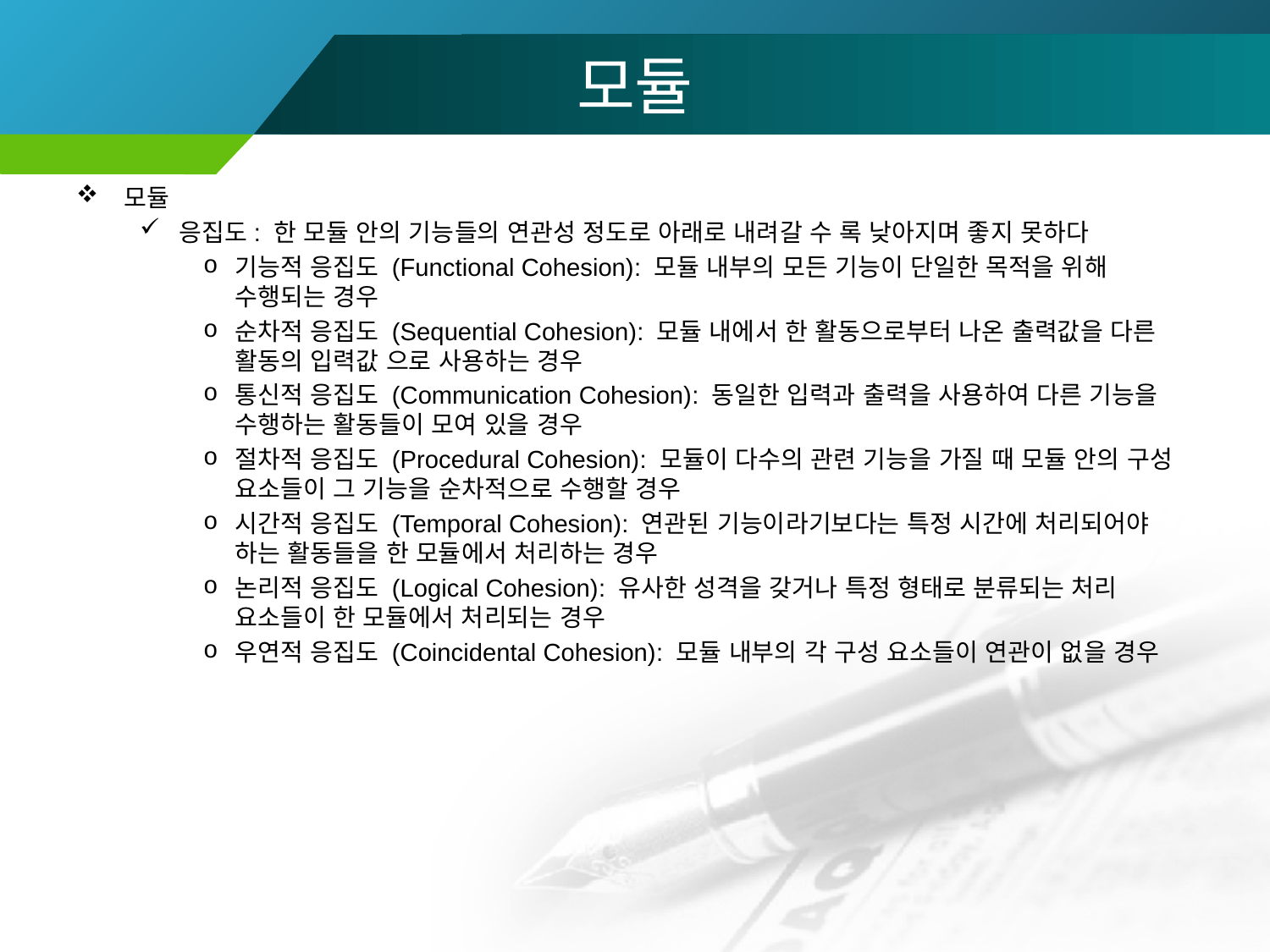

# 모듈
모듈
응집도: 한 모듈 안의 기능들의 연관성 정도로 아래로 내려갈 수 록 낮아지며 좋지 못하다
기능적 응집도 (Functional Cohesion): 모듈 내부의 모든 기능이 단일한 목적을 위해 수행되는 경우
순차적 응집도 (Sequential Cohesion): 모듈 내에서 한 활동으로부터 나온 출력값을 다른 활동의 입력값 으로 사용하는 경우
통신적 응집도 (Communication Cohesion): 동일한 입력과 출력을 사용하여 다른 기능을 수행하는 활동들이 모여 있을 경우
절차적 응집도 (Procedural Cohesion): 모듈이 다수의 관련 기능을 가질 때 모듈 안의 구성 요소들이 그 기능을 순차적으로 수행할 경우
시간적 응집도 (Temporal Cohesion): 연관된 기능이라기보다는 특정 시간에 처리되어야 하는 활동들을 한 모듈에서 처리하는 경우
논리적 응집도 (Logical Cohesion): 유사한 성격을 갖거나 특정 형태로 분류되는 처리 요소들이 한 모듈에서 처리되는 경우
우연적 응집도 (Coincidental Cohesion): 모듈 내부의 각 구성 요소들이 연관이 없을 경우